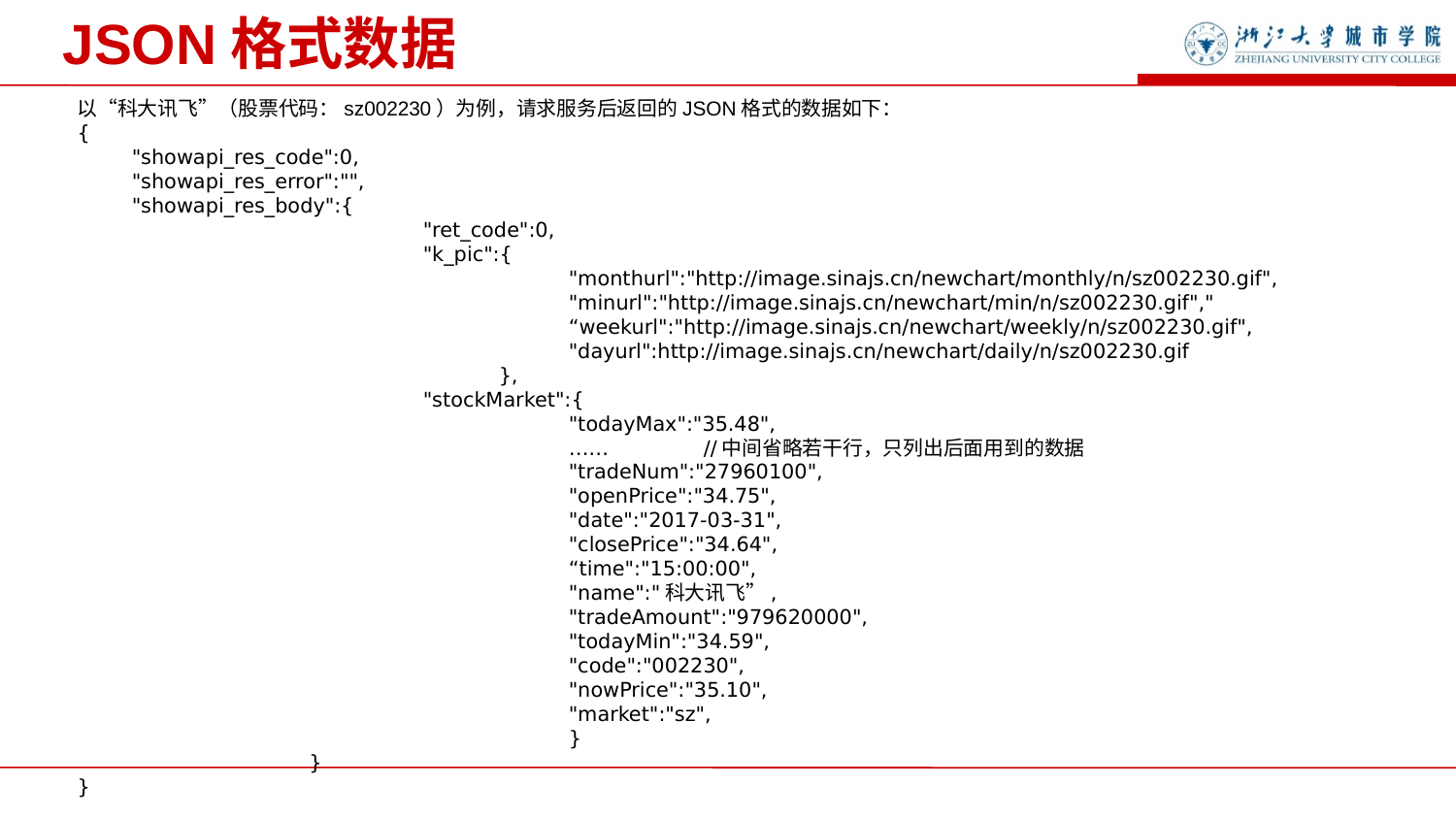

JSON格式数据
以“科大讯飞”（股票代码：sz002230）为例，请求服务后返回的JSON格式的数据如下：
{
	"showapi_res_code":0,
	"showapi_res_error":"",
	"showapi_res_body":{
			"ret_code":0,
			"k_pic":{
				"monthurl":"http://image.sinajs.cn/newchart/monthly/n/sz002230.gif",
				"minurl":"http://image.sinajs.cn/newchart/min/n/sz002230.gif","
				“weekurl":"http://image.sinajs.cn/newchart/weekly/n/sz002230.gif",
				"dayurl":http://image.sinajs.cn/newchart/daily/n/sz002230.gif
			            },
			"stockMarket":{
				"todayMax":"35.48",
				……               //中间省略若干行，只列出后面用到的数据
				"tradeNum":"27960100",
				"openPrice":"34.75",
				"date":"2017-03-31",
				"closePrice":"34.64",
				“time":"15:00:00",
				"name":"科大讯飞”,
				"tradeAmount":"979620000",
				"todayMin":"34.59",
				"code":"002230",
				"nowPrice":"35.10",
				"market":"sz",
				}
		     }
}